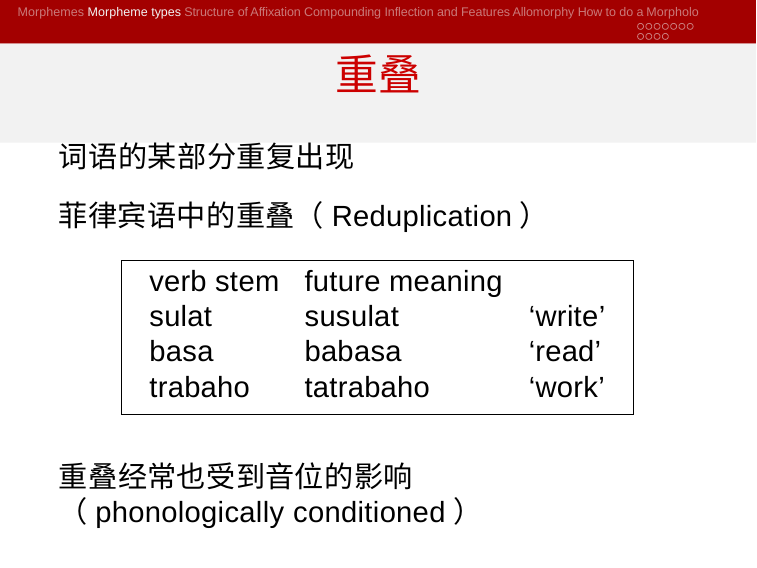

Morphemes Morpheme types Structure of Affixation Compounding Inflection and Features Allomorphy How to do a Morpholo
# 重叠
词语的某部分重复出现
菲律宾语中的重叠（Reduplication）
| verb stem | future meaning |  |
| --- | --- | --- |
| sulat | susulat | ‘write’ |
| basa | babasa | ‘read’ |
| trabaho | tatrabaho | ‘work’ |
重叠经常也受到音位的影响（phonologically conditioned）